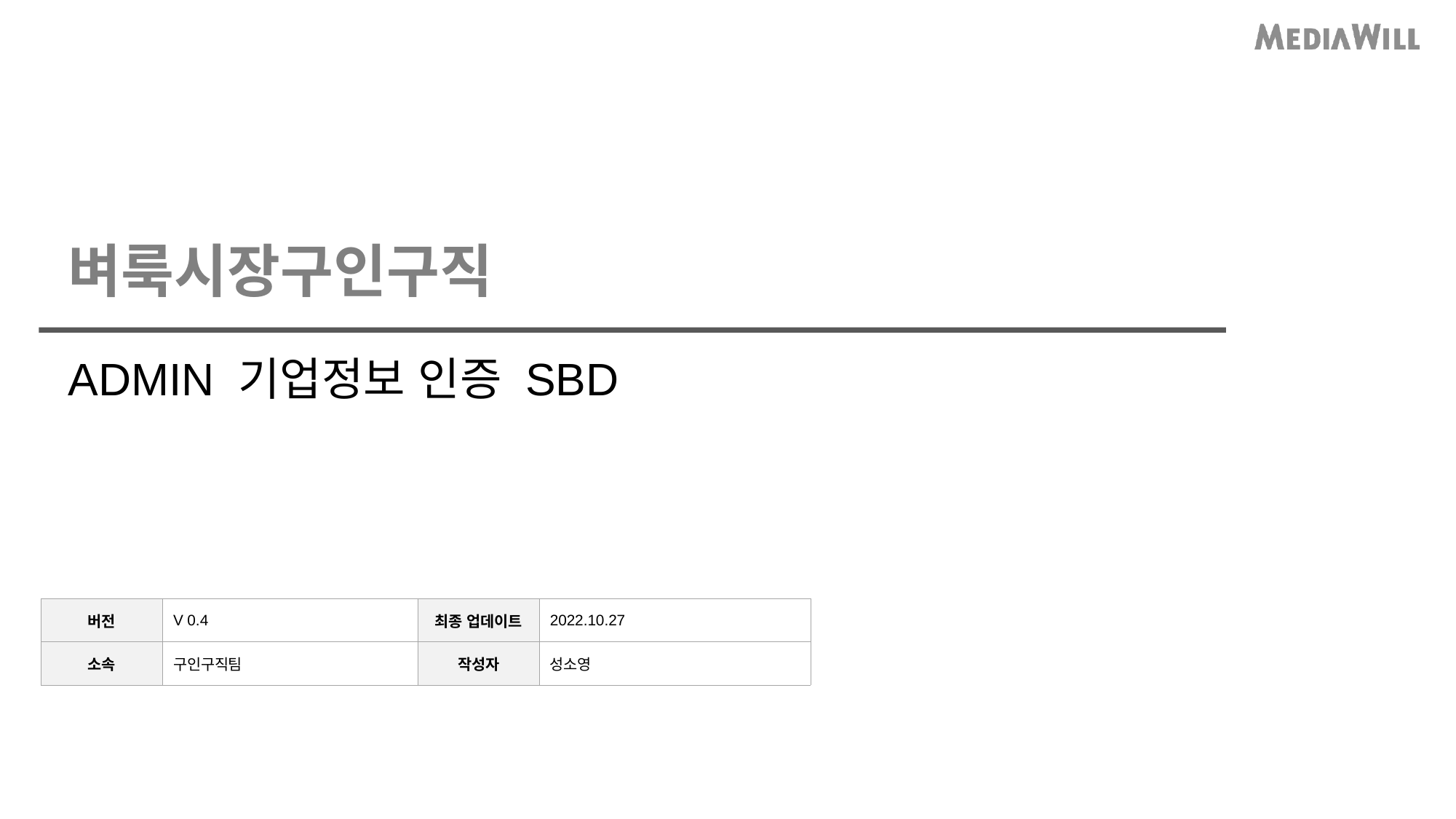

# 벼룩시장구인구직
ADMIN 기업정보 인증 SBD
| 버전 | V 0.4 | 최종 업데이트 | 2022.10.27 |
| --- | --- | --- | --- |
| 소속 | 구인구직팀 | 작성자 | 성소영 |